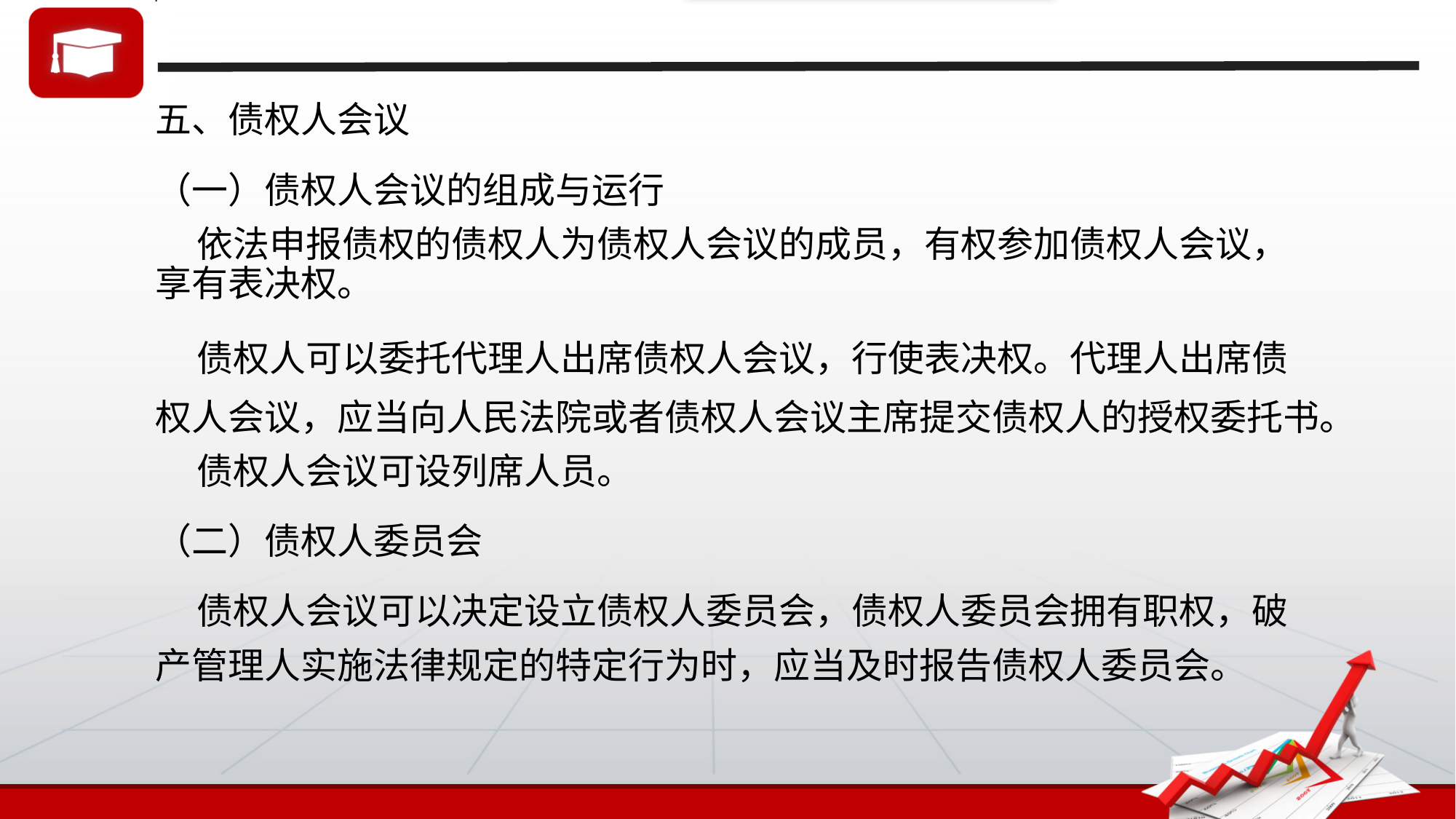

五、债权人会议
（一）债权人会议的组成与运行
    依法申报债权的债权人为债权人会议的成员，有权参加债权人会议，享有表决权。
    债权人可以委托代理人出席债权人会议，行使表决权。代理人出席债权人会议，应当向人民法院或者债权人会议主席提交债权人的授权委托书。
    债权人会议可设列席人员。
（二）债权人委员会
    债权人会议可以决定设立债权人委员会，债权人委员会拥有职权，破产管理人实施法律规定的特定行为时，应当及时报告债权人委员会。